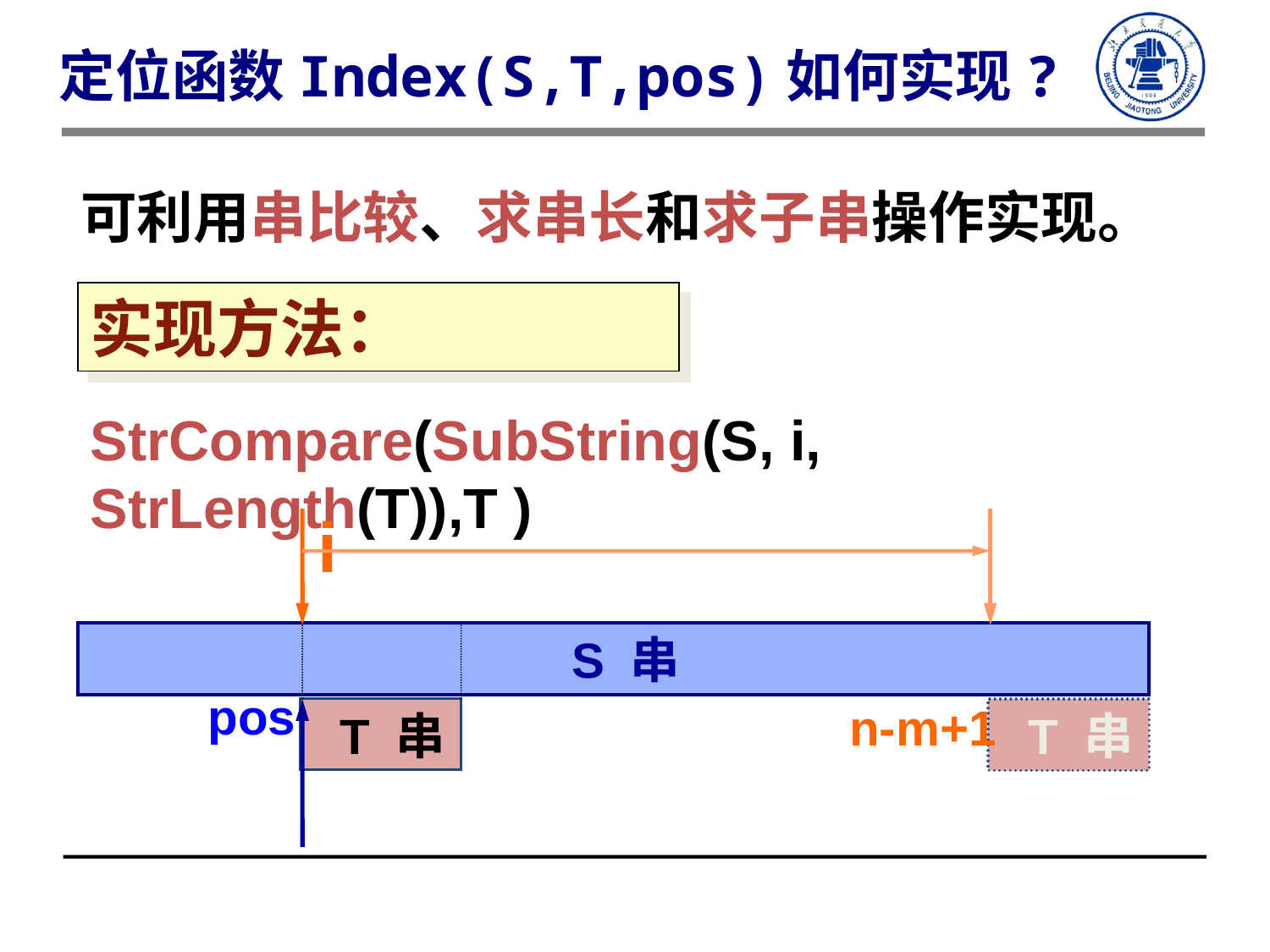

定位函数Index(S,T,pos)如何实现?
可利用串比较、求串长和求子串操作实现。
实现方法：
StrCompare(SubString(S, i, StrLength(T)),T )
i

                                   S 串

pos
n-m+1
  T 串

  T 串